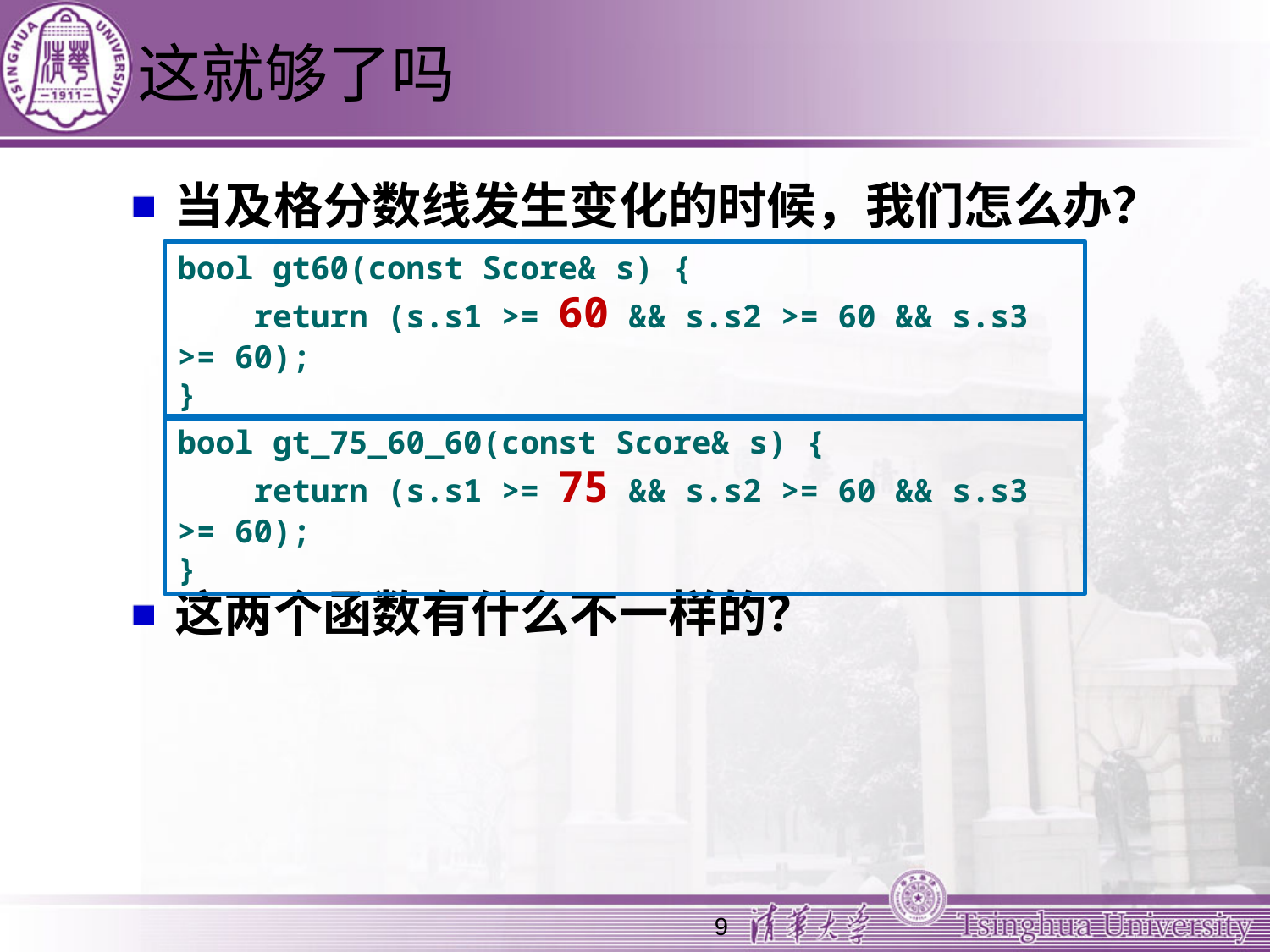

# 这就够了吗
当及格分数线发生变化的时候，我们怎么办？

这两个函数有什么不一样的？
bool gt60(const Score& s) {
    return (s.s1 >= 60 && s.s2 >= 60 && s.s3 >= 60);
}
bool gt_75_60_60(const Score& s) {
    return (s.s1 >= 75 && s.s2 >= 60 && s.s3 >= 60);
}
9